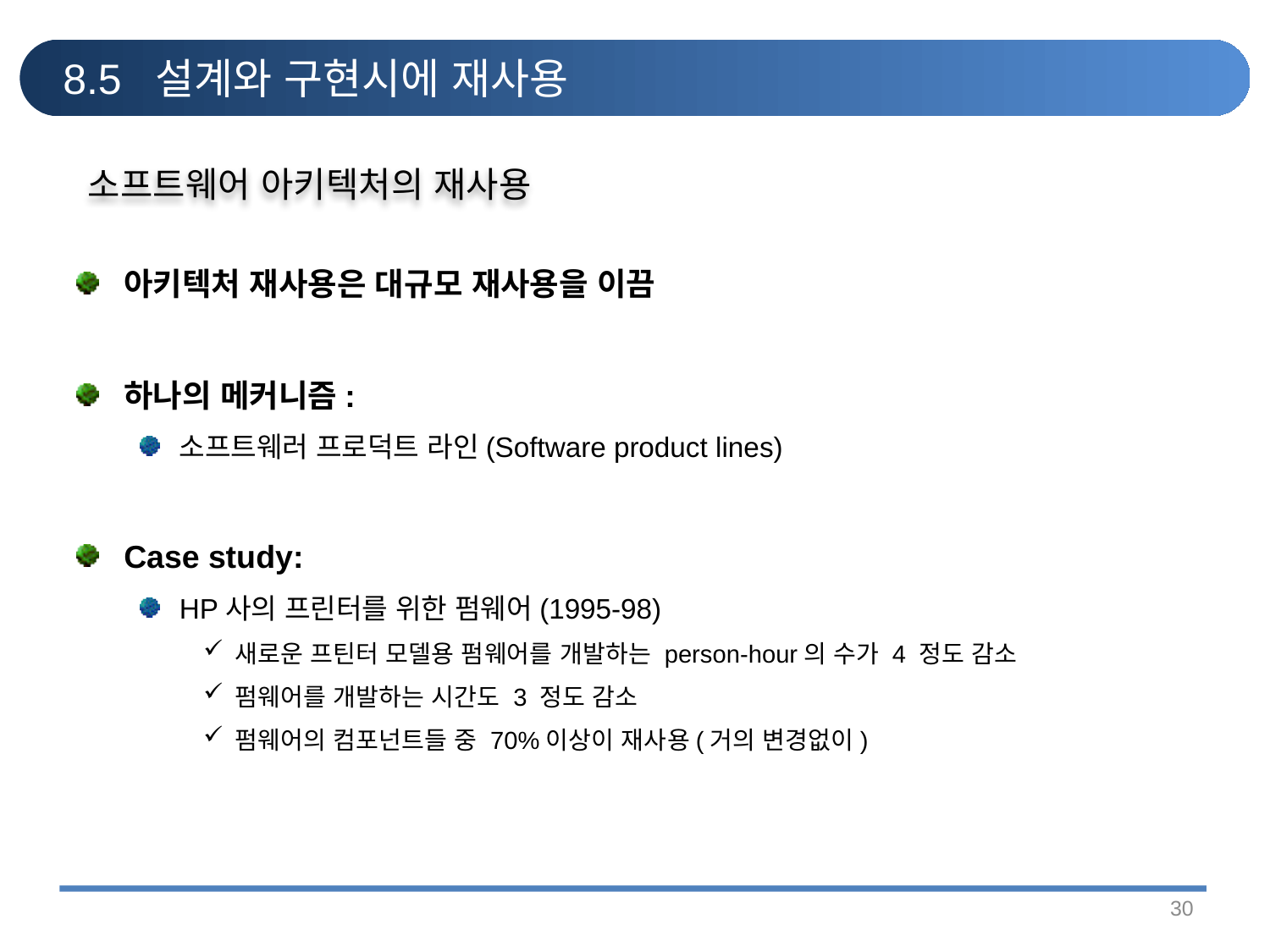

# 8.5  설계와 구현시에 재사용
소프트웨어 아키텍처의 재사용
아키텍처 재사용은 대규모 재사용을 이끔

하나의 메커니즘:
소프트웨러 프로덕트 라인(Software product lines)

Case study:
HP사의 프린터를 위한 펌웨어(1995-98)
새로운 프틴터 모델용 펌웨어를 개발하는 person-hour의 수가 4 정도 감소
펌웨어를 개발하는 시간도 3 정도 감소
펌웨어의 컴포넌트들 중 70%이상이 재사용(거의 변경없이)
30